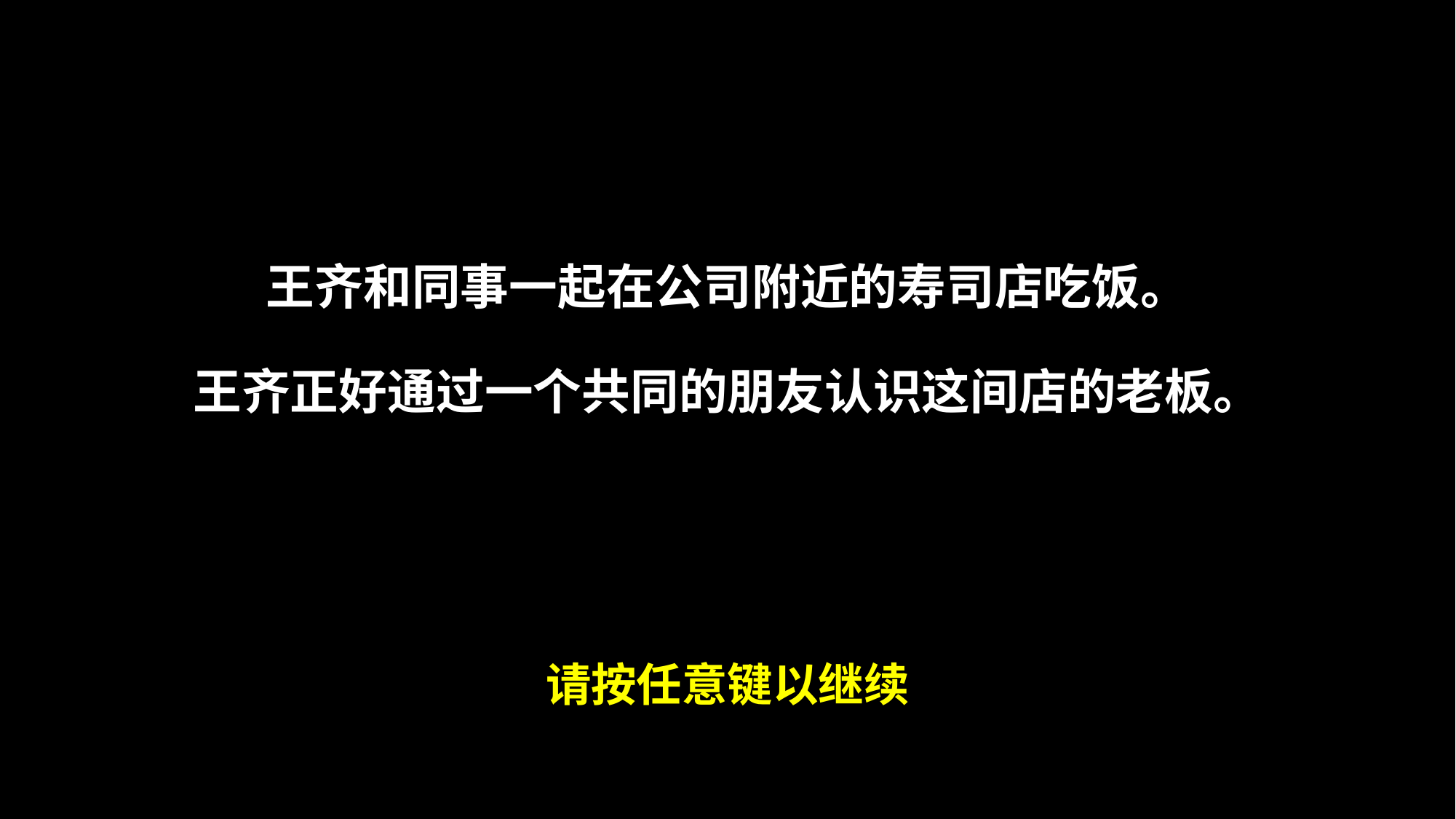

# 王齐和同事一起在公司附近的寿司店吃饭。 王齐正好通过一个共同的朋友认识这间店的老板。
请按任意键以继续